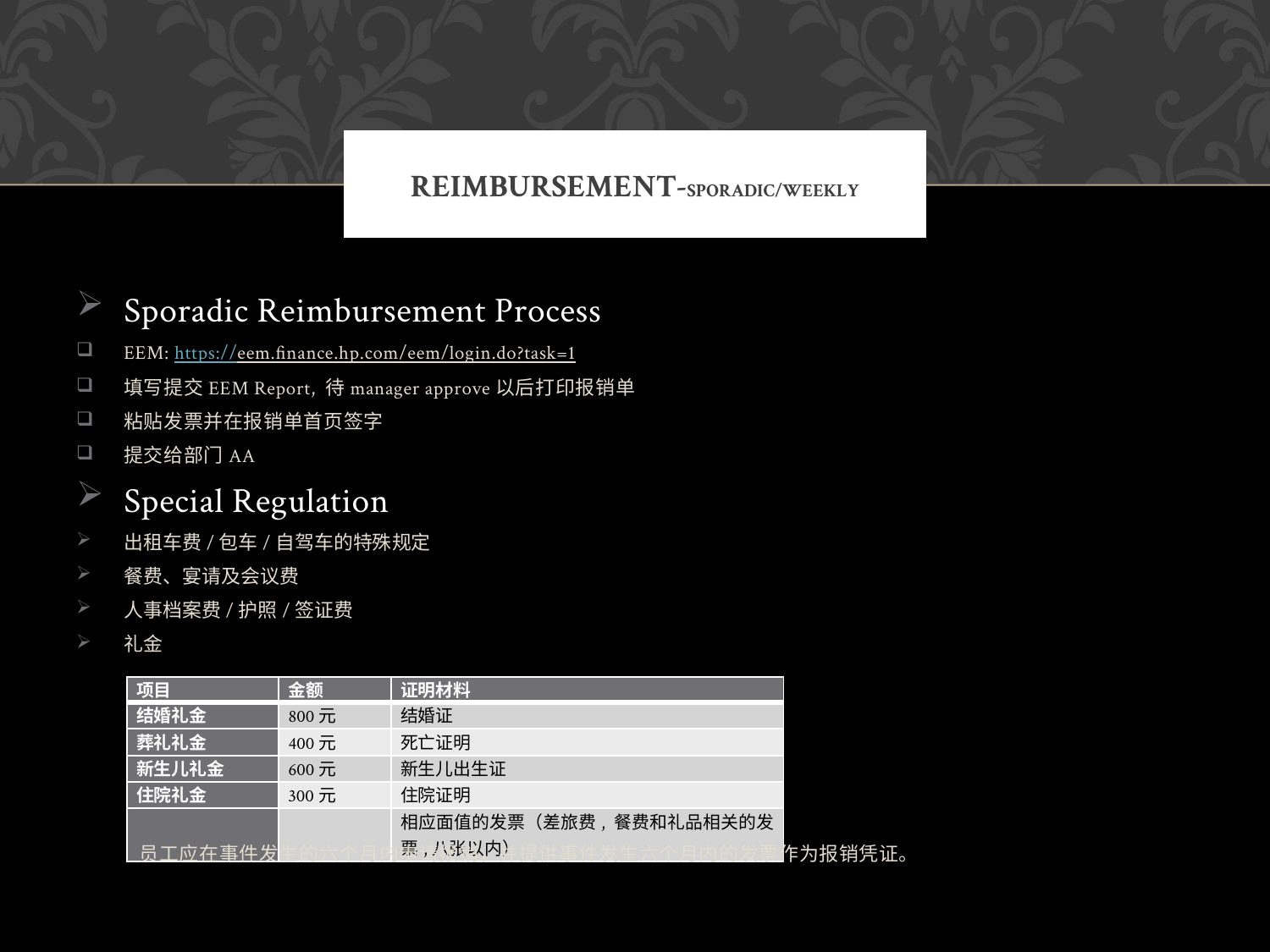

# Reimbursement-Sporadic/weekly
Sporadic Reimbursement Process
EEM: https://eem.finance.hp.com/eem/login.do?task=1
填写提交EEM Report, 待manager approve以后打印报销单
粘贴发票并在报销单首页签字
提交给部门AA
Special Regulation
出租车费/包车/自驾车的特殊规定
餐费、宴请及会议费
人事档案费/护照/签证费
礼金

| 项目 | 金额 | 证明材料 |
| --- | --- | --- |
| 结婚礼金 | 800元 | 结婚证 |
| 葬礼礼金 | 400元 | 死亡证明 |
| 新生儿礼金 | 600元 | 新生儿出生证 |
| 住院礼金 | 300元 | 住院证明 |
|  |  | 相应面值的发票（差旅费, 餐费和礼品相关的发票,八张以内） |
员工应在事件发生的六个月内申请报销，并提供事件发生六个月内的发票作为报销凭证。